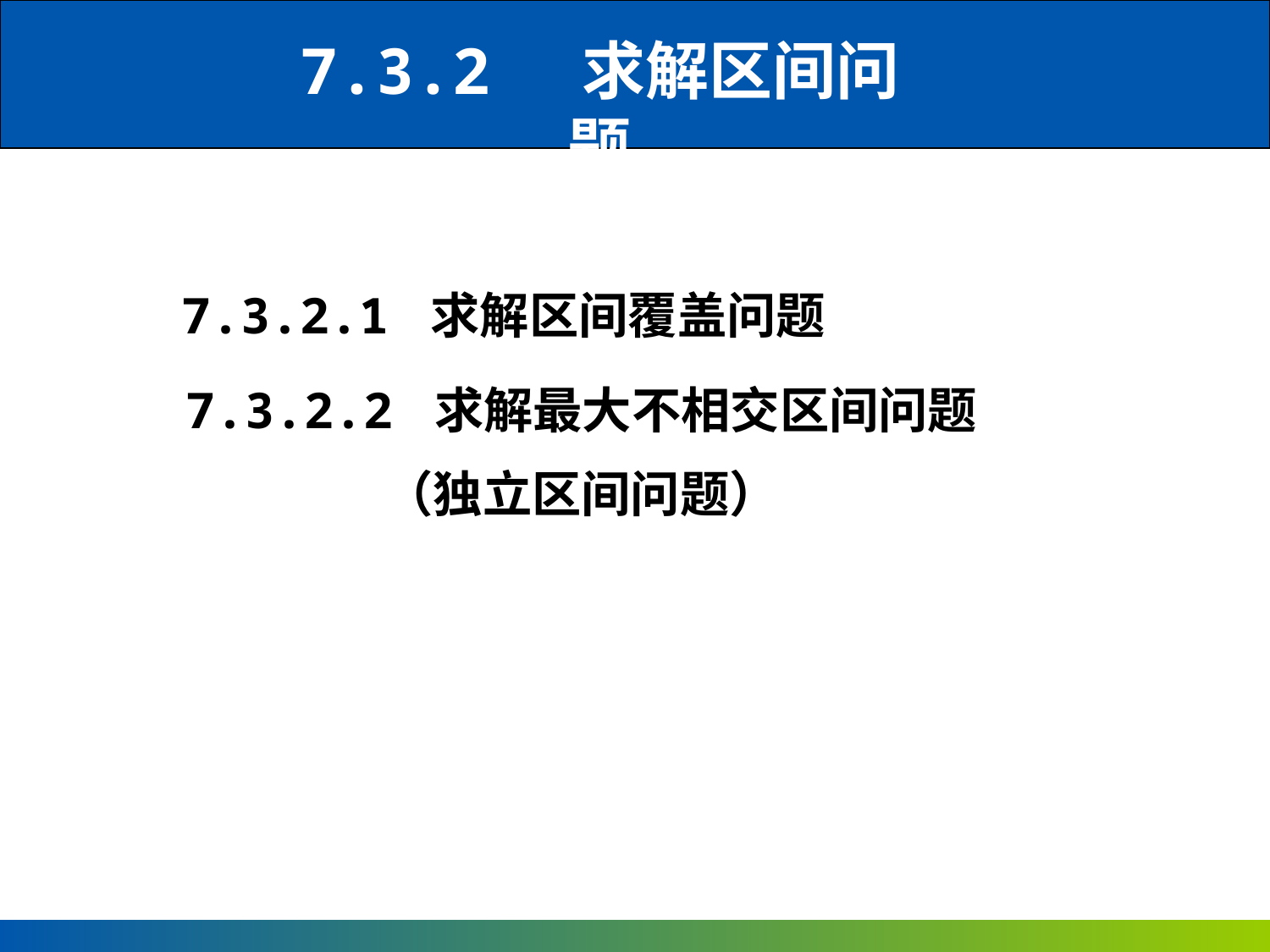

7.3.2  求解区间问题
7.3.2.1 求解区间覆盖问题
7.3.2.2 求解最大不相交区间问题
（独立区间问题）